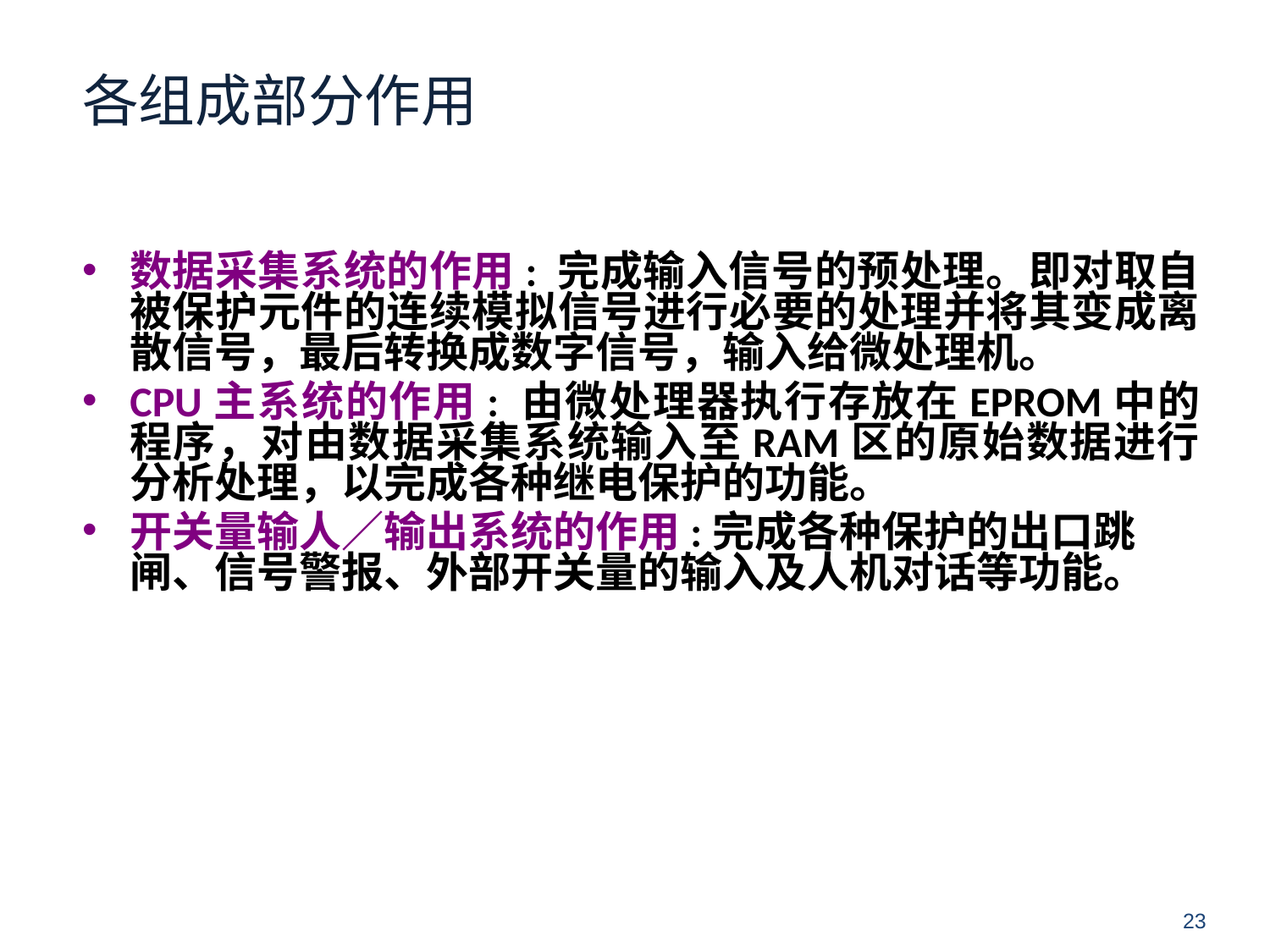

# 各组成部分作用

数据采集系统的作用: 完成输入信号的预处理。即对取自被保护元件的连续模拟信号进行必要的处理并将其变成离散信号，最后转换成数字信号，输入给微处理机。
CPU主系统的作用: 由微处理器执行存放在EPROM中的程序，对由数据采集系统输入至RAM区的原始数据进行分析处理，以完成各种继电保护的功能。
开关量输人／输出系统的作用:完成各种保护的出口跳闸、信号警报、外部开关量的输入及人机对话等功能。
23